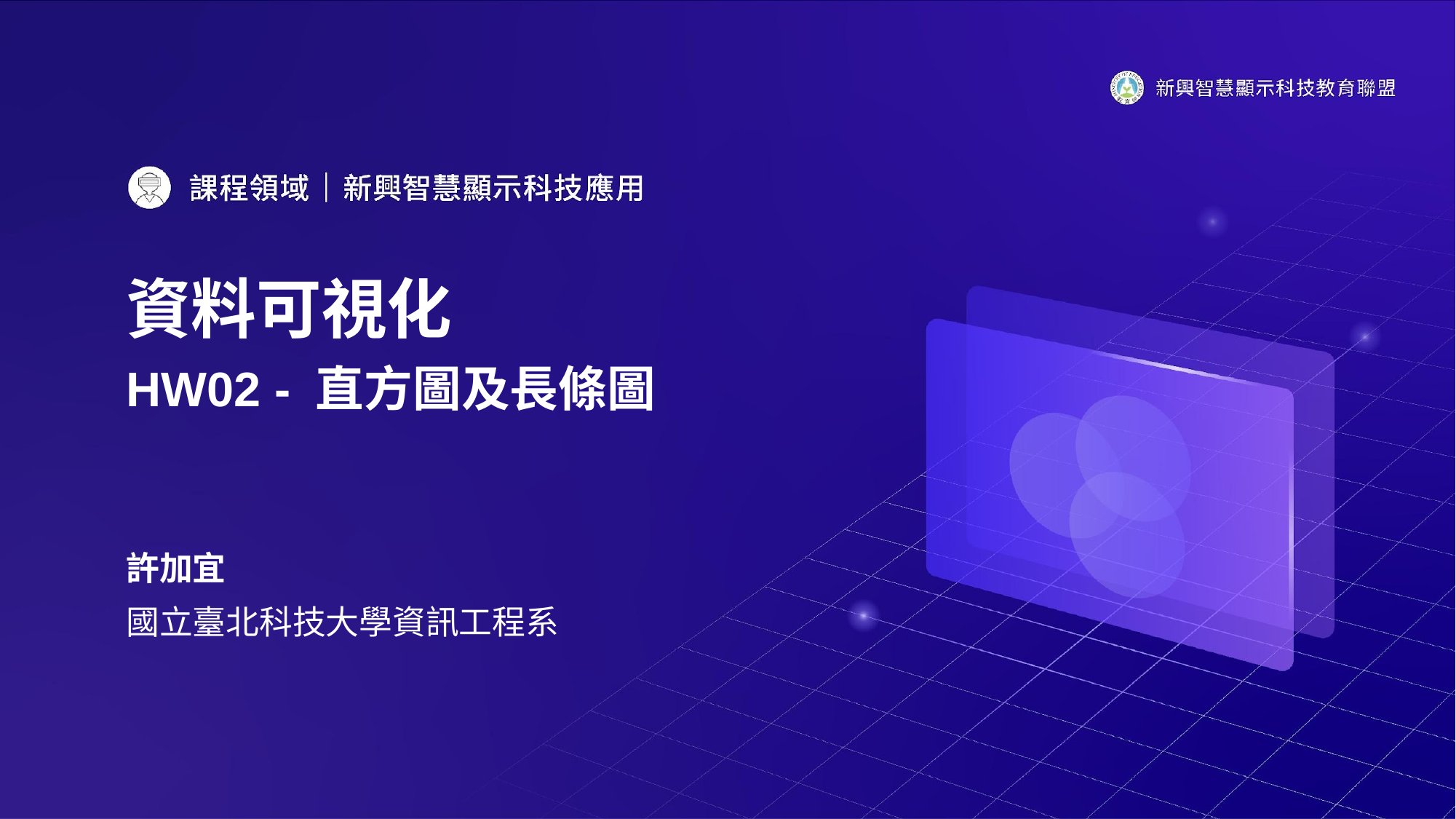

# 資料可視化
HW02 - 直方圖及長條圖
許加宜
國立臺北科技大學資訊工程系